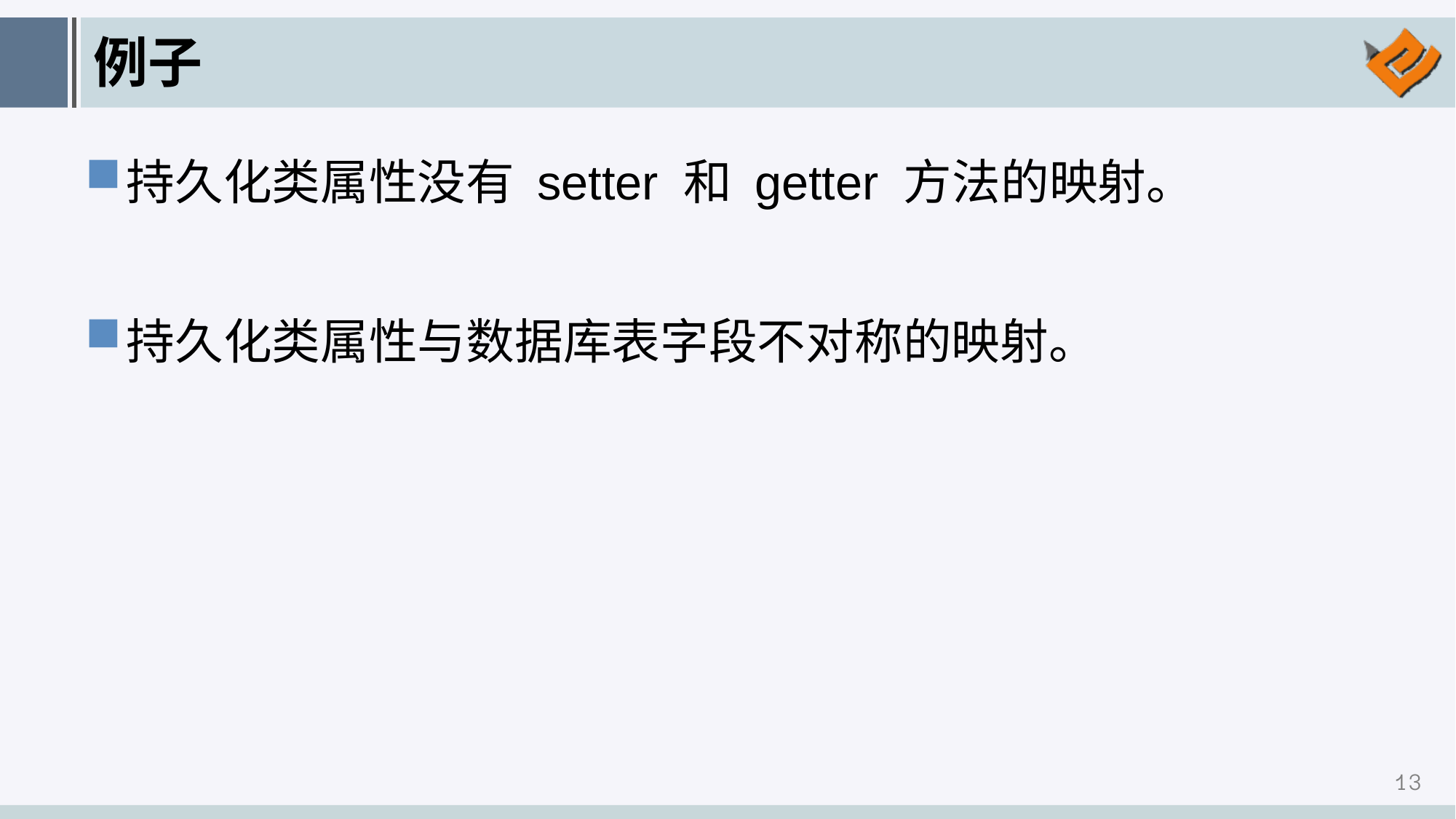

# 例子
持久化类属性没有 setter 和 getter 方法的映射。

持久化类属性与数据库表字段不对称的映射。